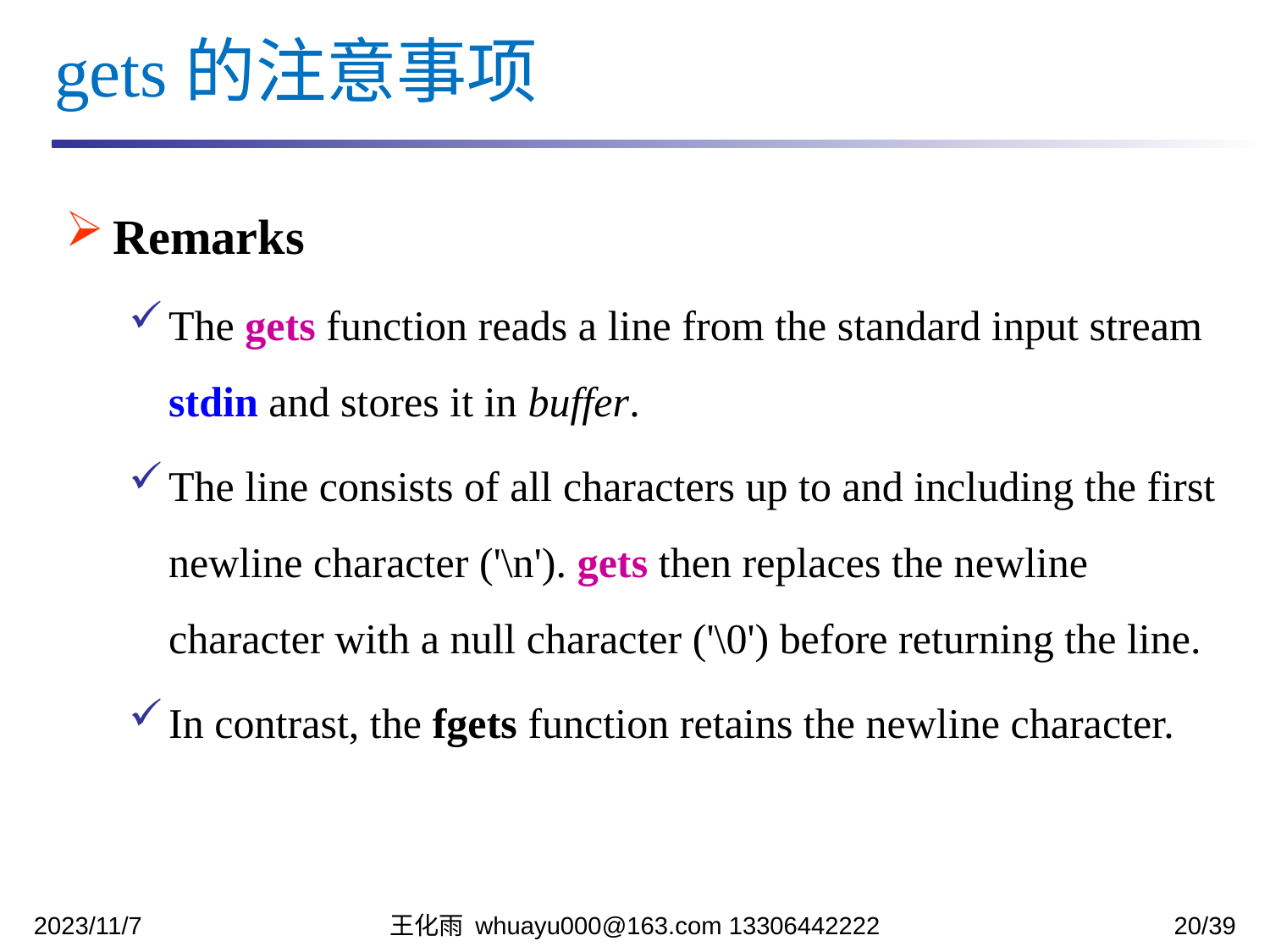

gets的注意事项
Remarks
The gets function reads a line from the standard input stream stdin and stores it in buffer.
The line consists of all characters up to and including the first newline character ('\n'). gets then replaces the newline character with a null character ('\0') before returning the line.
In contrast, the fgets function retains the newline character.
2023/11/7
王化雨 whuayu000@163.com 13306442222
20/39